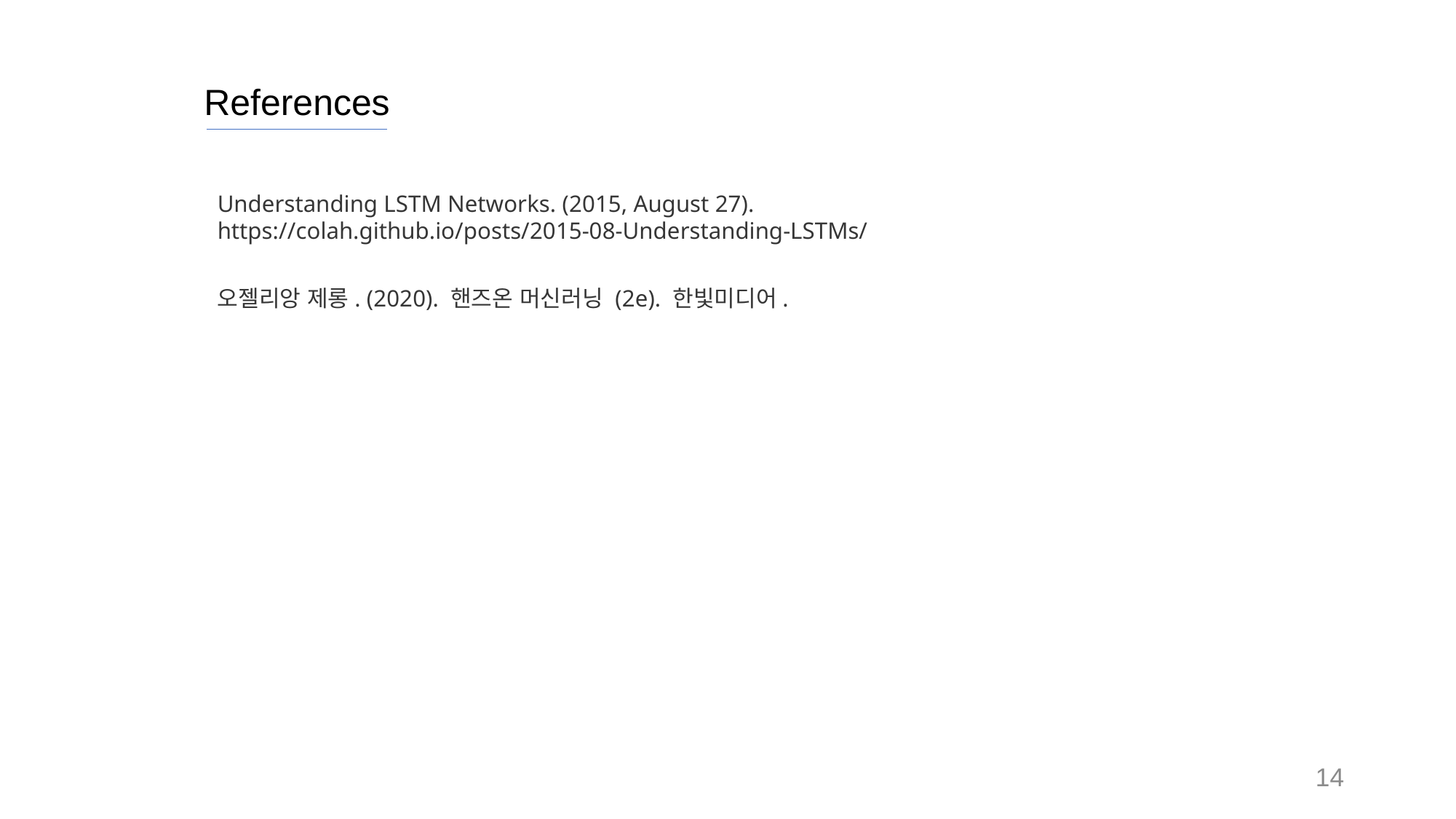

References
Understanding LSTM Networks. (2015, August 27).
https://colah.github.io/posts/2015-08-Understanding-LSTMs/
오젤리앙 제롱. (2020). 핸즈온 머신러닝 (2e). 한빛미디어.
14